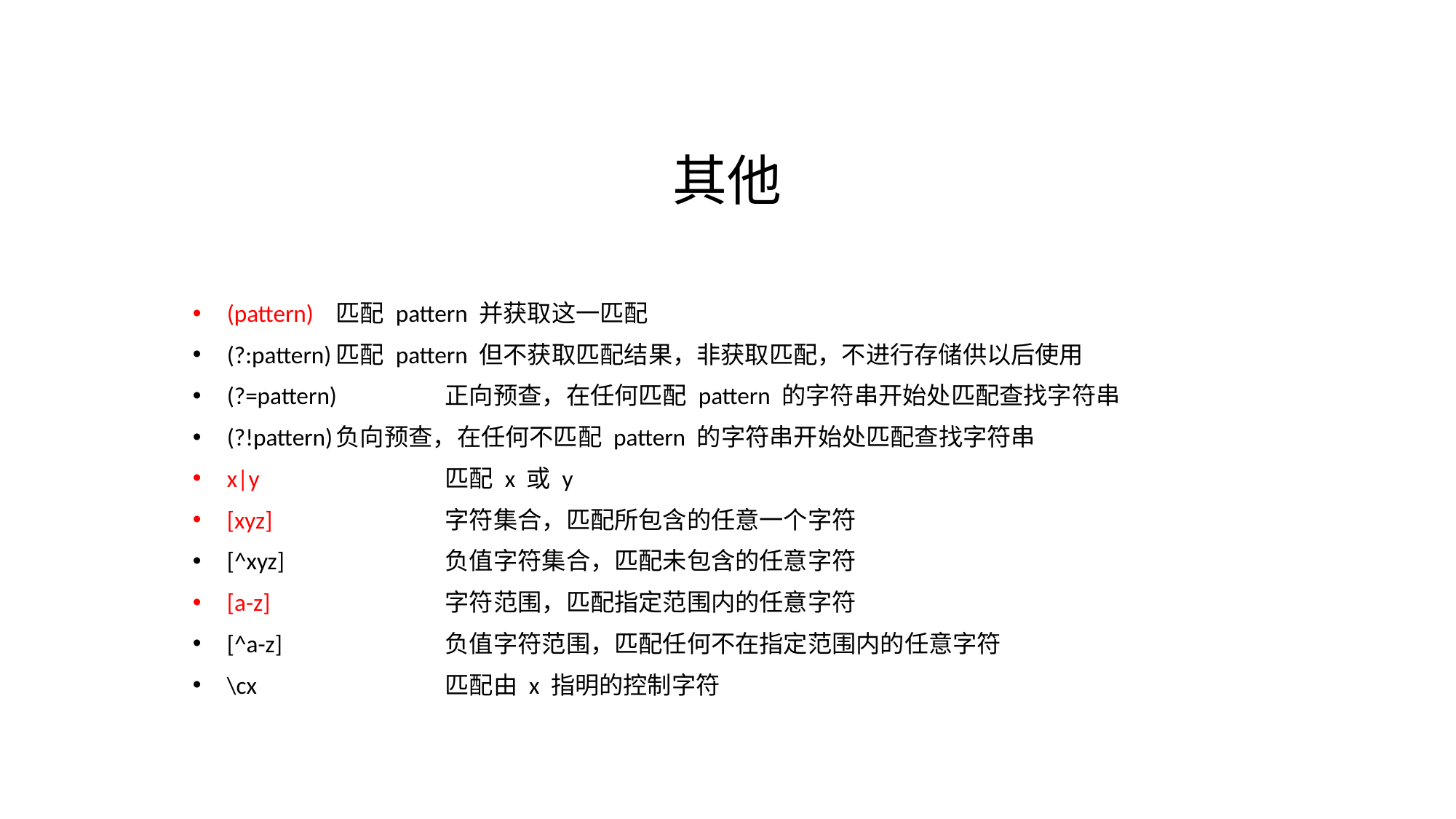

# 其他
(pattern)	匹配 pattern 并获取这一匹配
(?:pattern)	匹配 pattern 但不获取匹配结果，非获取匹配，不进行存储供以后使用
(?=pattern)	正向预查，在任何匹配 pattern 的字符串开始处匹配查找字符串
(?!pattern)	负向预查，在任何不匹配 pattern 的字符串开始处匹配查找字符串
x|y		匹配 x 或 y
[xyz]		字符集合，匹配所包含的任意一个字符
[^xyz]		负值字符集合，匹配未包含的任意字符
[a-z]		字符范围，匹配指定范围内的任意字符
[^a-z]		负值字符范围，匹配任何不在指定范围内的任意字符
\cx		匹配由 x 指明的控制字符